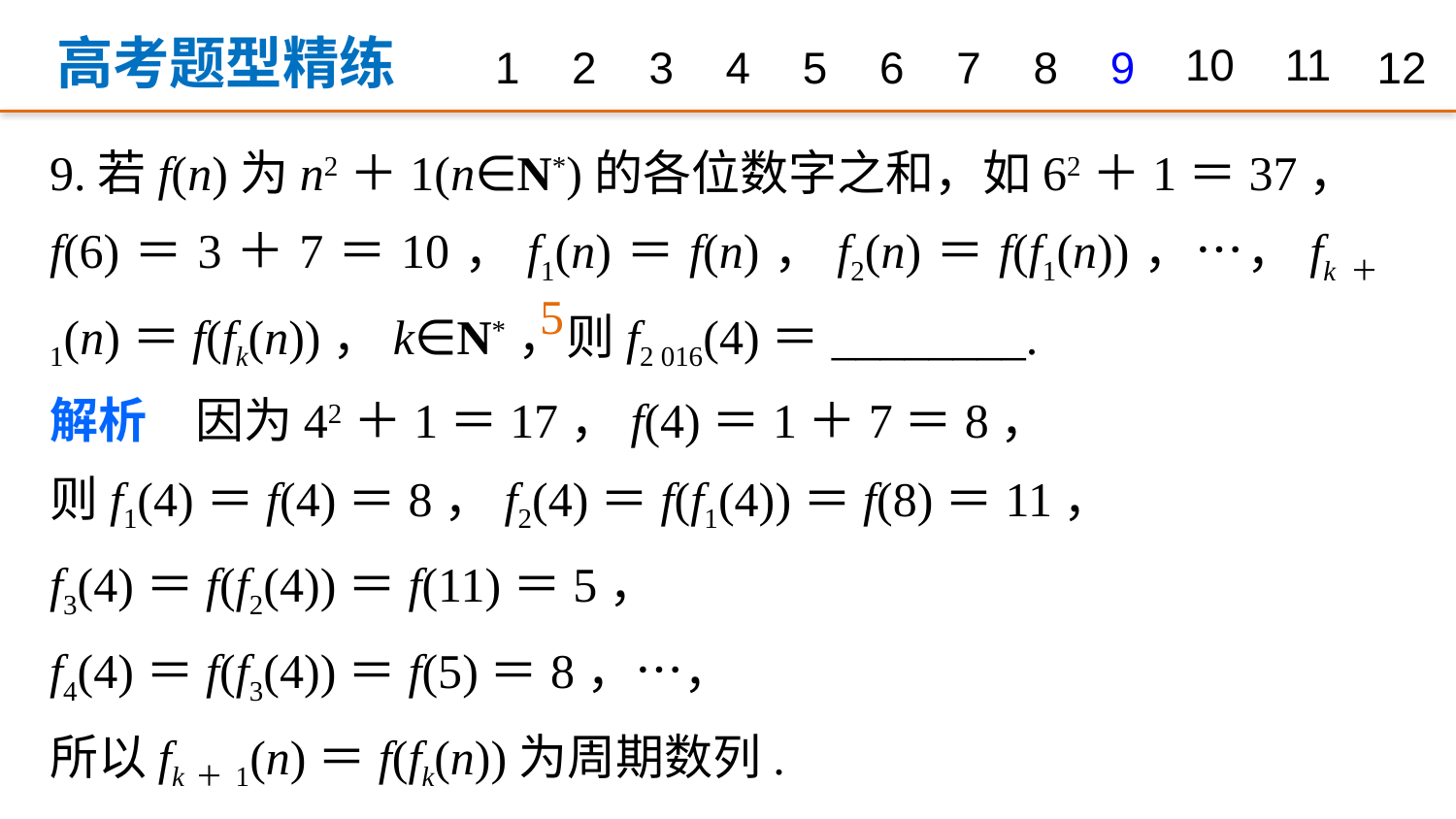

高考题型精练
1
2
3
4
5
6
7
8
9
10
11
12
9.若f(n)为n2＋1(n∈N*)的各位数字之和，如62＋1＝37，
f(6)＝3＋7＝10，f1(n)＝f(n)，f2(n)＝f(f1(n))，…，fk＋1(n)＝f(fk(n))，k∈N*，则f2 016(4)＝________.
解析　因为42＋1＝17，f(4)＝1＋7＝8，
则f1(4)＝f(4)＝8，f2(4)＝f(f1(4))＝f(8)＝11，
f3(4)＝f(f2(4))＝f(11)＝5，
f4(4)＝f(f3(4))＝f(5)＝8，…，
所以fk＋1(n)＝f(fk(n))为周期数列.
可得f2 016(4)＝5.
5